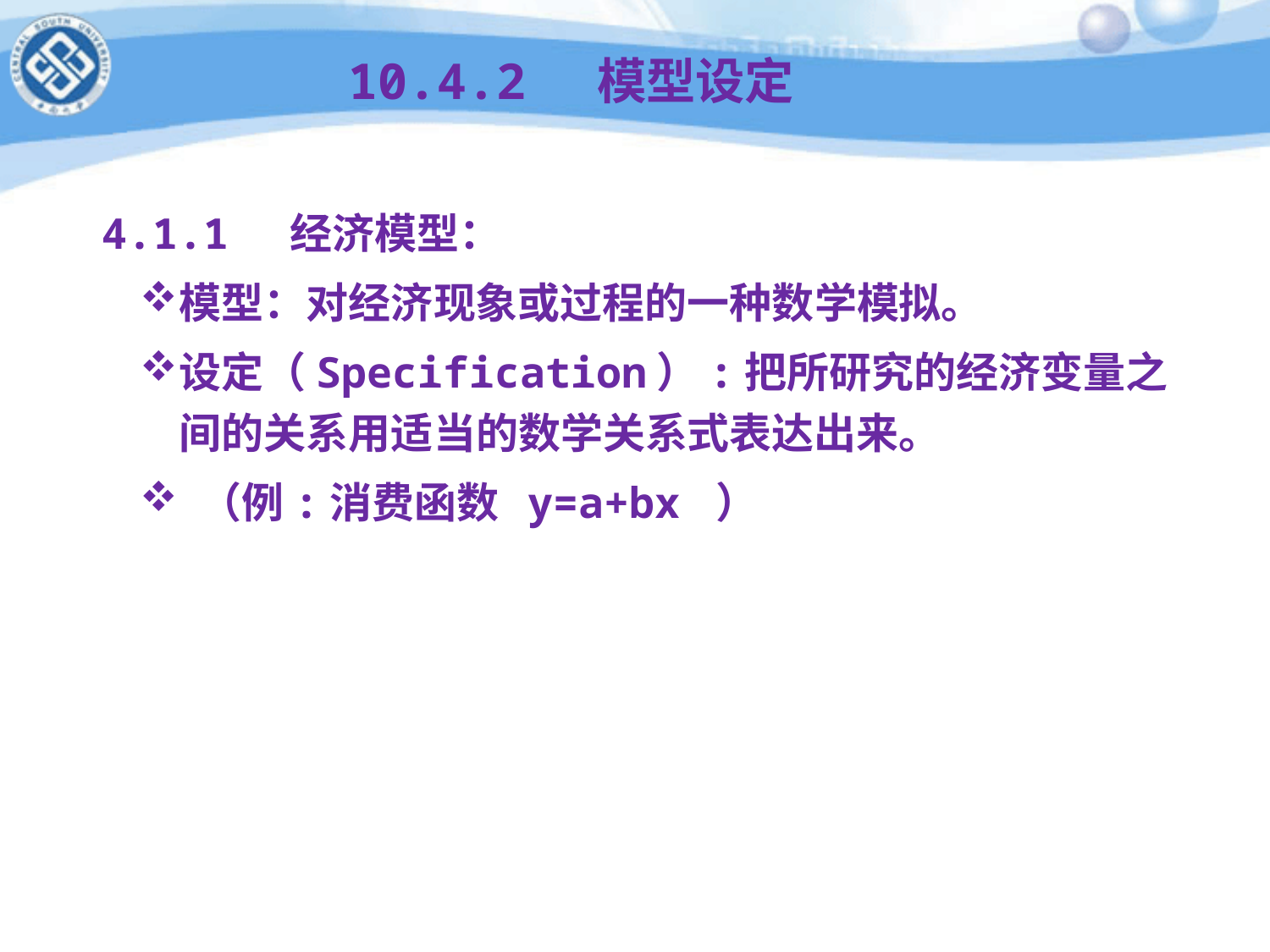

# 10.4.2  模型设定
 4.1.1  经济模型：
模型：对经济现象或过程的一种数学模拟。
设定（Specification）:把所研究的经济变量之间的关系用适当的数学关系式表达出来。
 （例:消费函数  y=a+bx ）